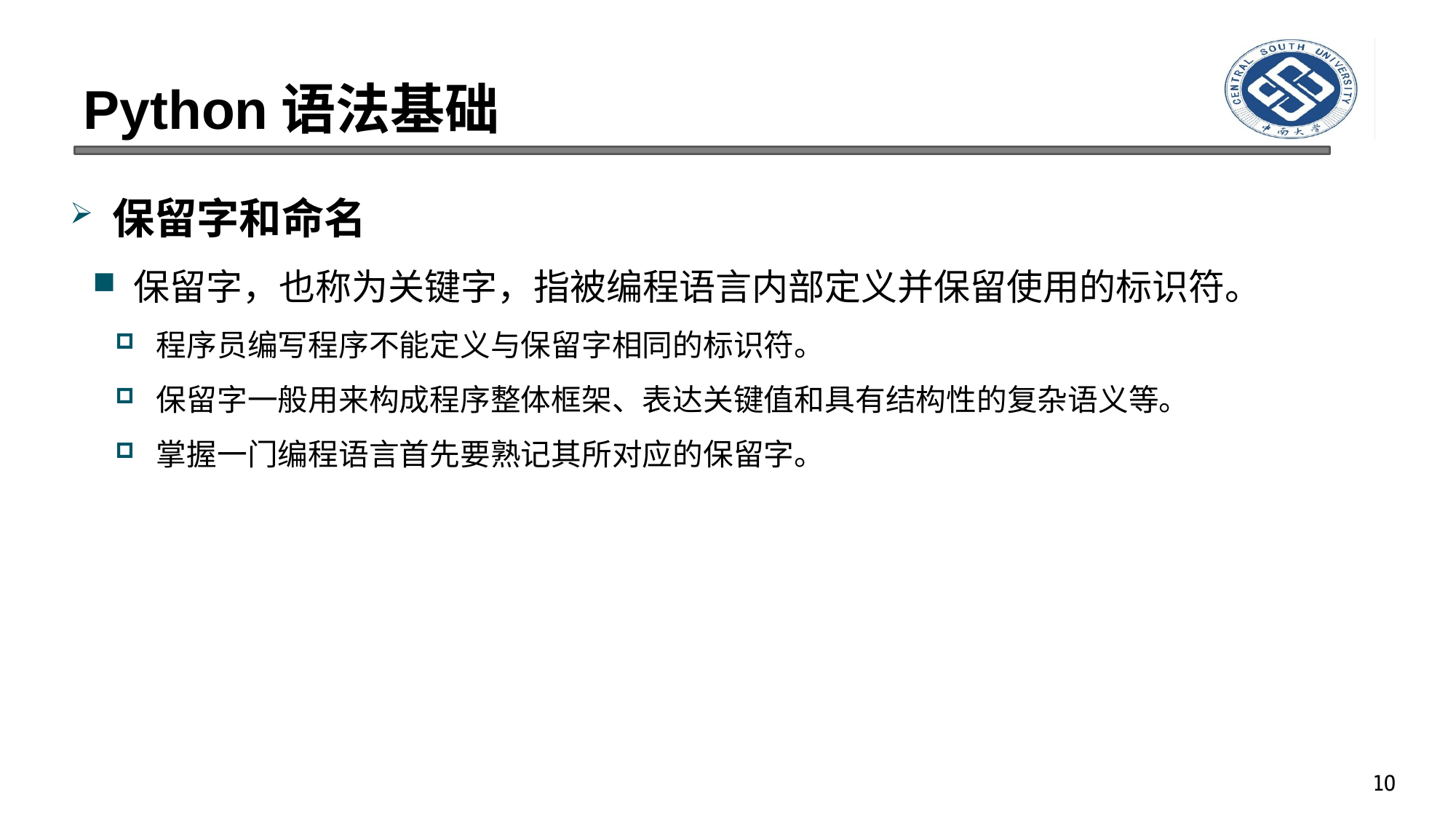

# Python语法基础
保留字和命名
保留字，也称为关键字，指被编程语言内部定义并保留使用的标识符。
程序员编写程序不能定义与保留字相同的标识符。
保留字一般用来构成程序整体框架、表达关键值和具有结构性的复杂语义等。
掌握一门编程语言首先要熟记其所对应的保留字。

10